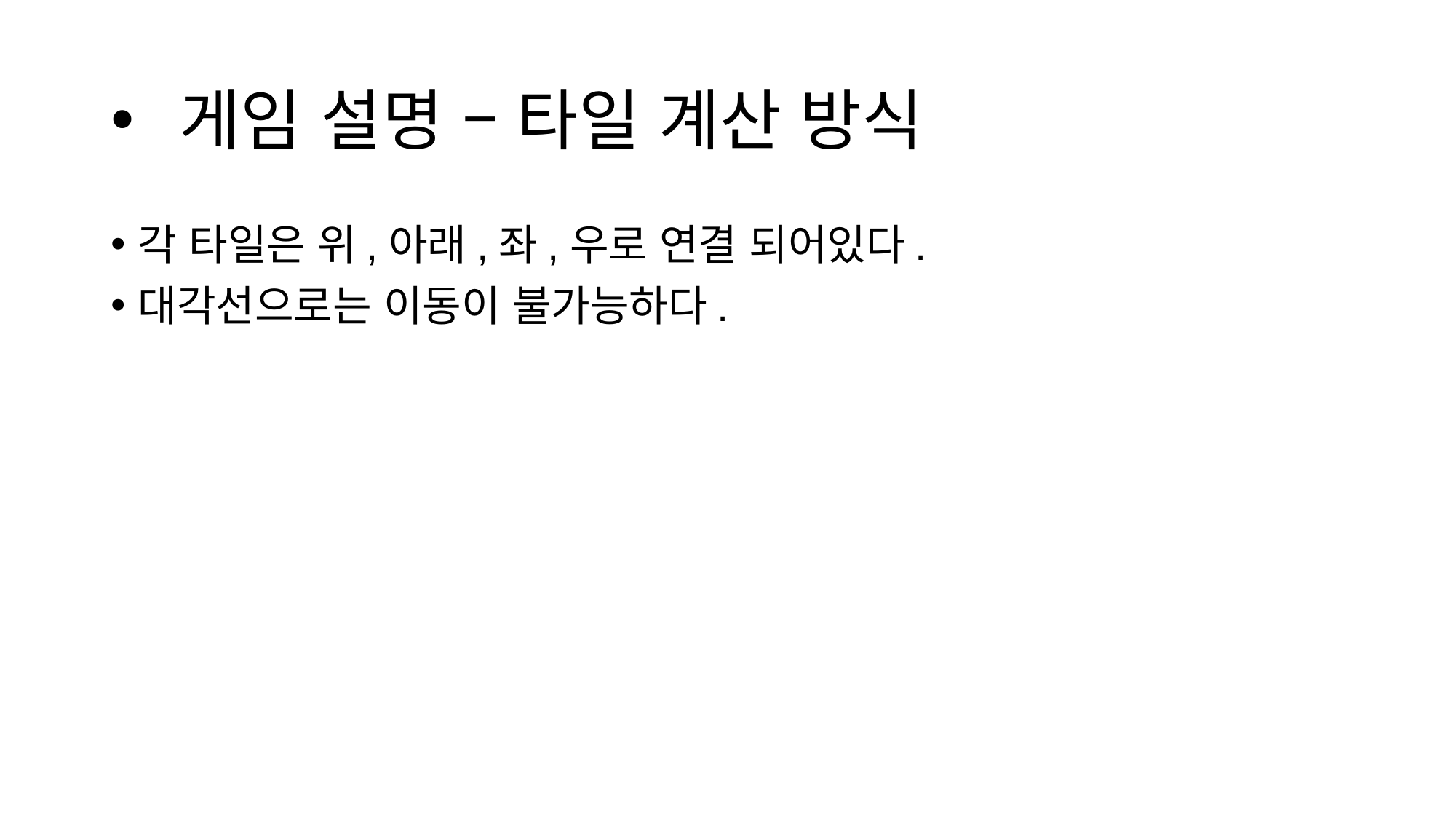

# 게임 설명 – 타일 계산 방식
각 타일은 위,아래,좌,우로 연결 되어있다.
대각선으로는 이동이 불가능하다.